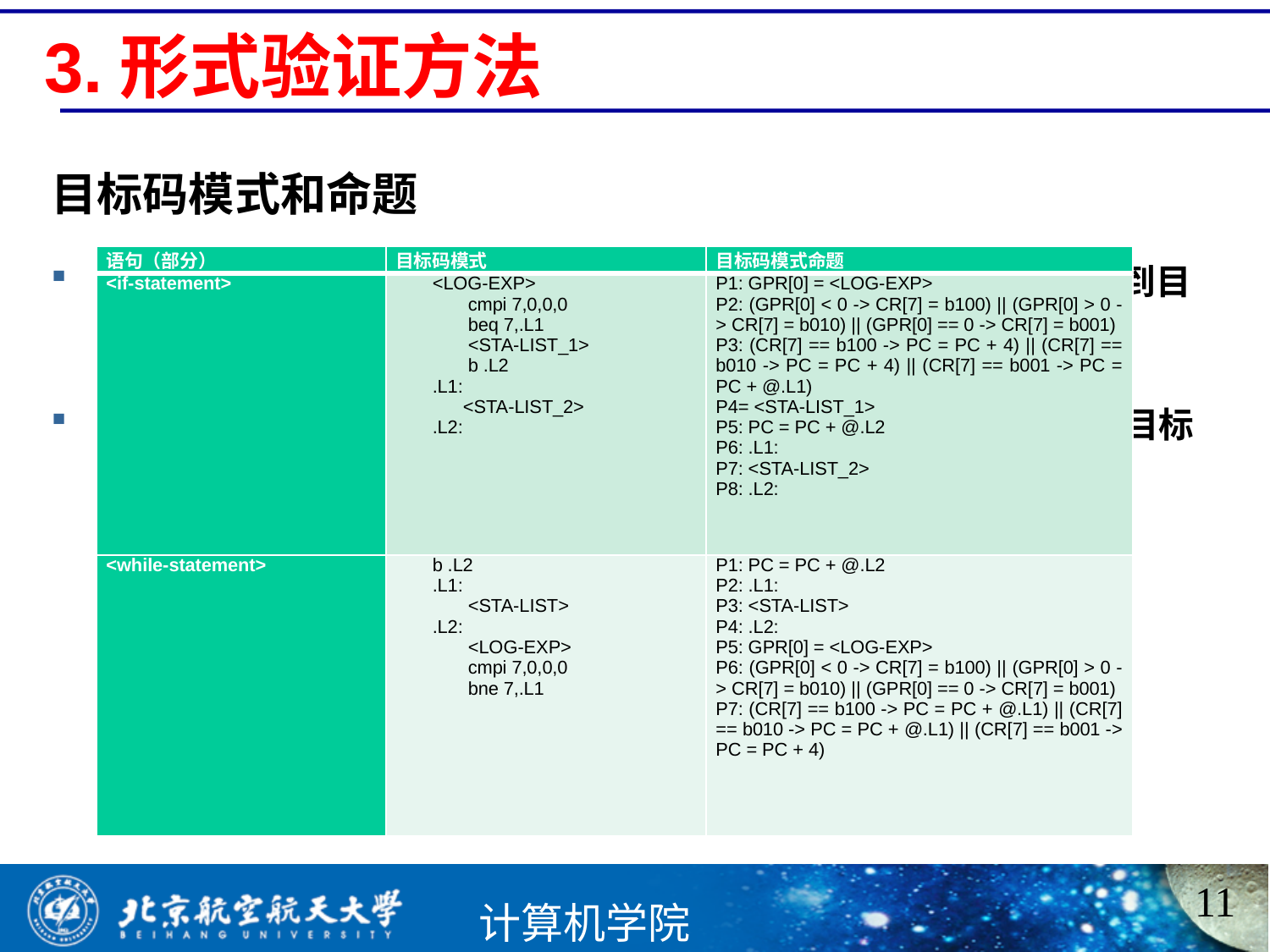

# 3.形式验证方法
目标码模式和命题
目标码模式是通过GCC编译器编译在一定语境下的C文法单元得到目标码序列；
命题是以每条指令的指称语义作为专用公理使用命题映射算法转化目标码模式而得到的。

| 语句（部分） | 目标码模式 | 目标码模式命题 |
| --- | --- | --- |
| <if-statement> | <LOG-EXP> cmpi 7,0,0,0 beq 7,.L1 <STA-LIST\_1> b .L2 .L1: <STA-LIST\_2> .L2: | P1: GPR[0] = <LOG-EXP> P2: (GPR[0] < 0 -> CR[7] = b100) || (GPR[0] > 0 -> CR[7] = b010) || (GPR[0] == 0 -> CR[7] = b001) P3: (CR[7] == b100 -> PC = PC + 4) || (CR[7] == b010 -> PC = PC + 4) || (CR[7] == b001 -> PC = PC + @.L1) P4= <STA-LIST\_1> P5: PC = PC + @.L2 P6: .L1: P7: <STA-LIST\_2> P8: .L2: |
| <while-statement> | b .L2 .L1: <STA-LIST> .L2: <LOG-EXP> cmpi 7,0,0,0 bne 7,.L1 | P1: PC = PC + @.L2 P2: .L1: P3: <STA-LIST> P4: .L2: P5: GPR[0] = <LOG-EXP> P6: (GPR[0] < 0 -> CR[7] = b100) || (GPR[0] > 0 -> CR[7] = b010) || (GPR[0] == 0 -> CR[7] = b001) P7: (CR[7] == b100 -> PC = PC + @.L1) || (CR[7] == b010 -> PC = PC + @.L1) || (CR[7] == b001 -> PC = PC + 4) |